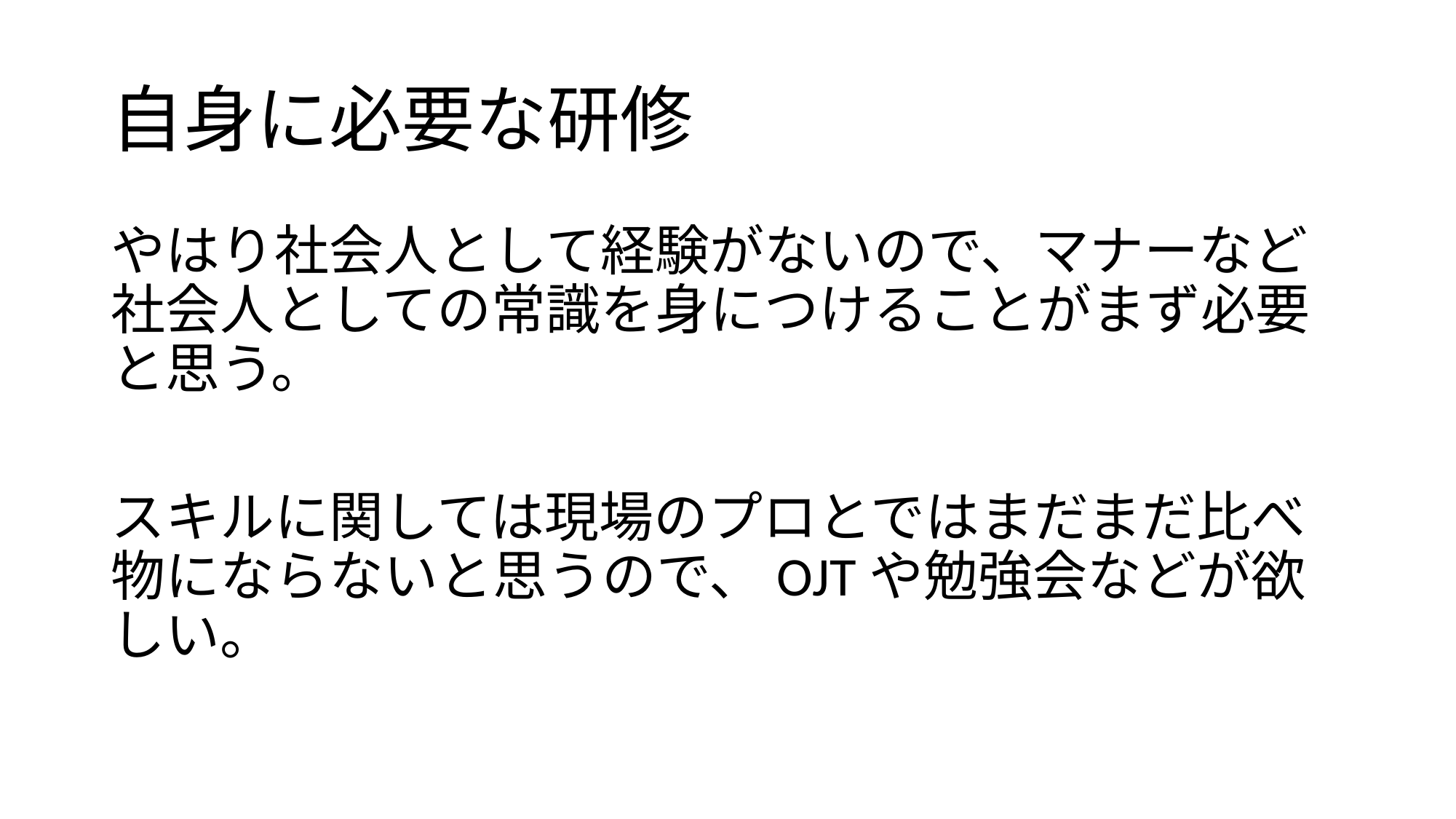

# 自身に必要な研修
やはり社会人として経験がないので、マナーなど社会人としての常識を身につけることがまず必要と思う。

スキルに関しては現場のプロとではまだまだ比べ物にならないと思うので、OJTや勉強会などが欲しい。